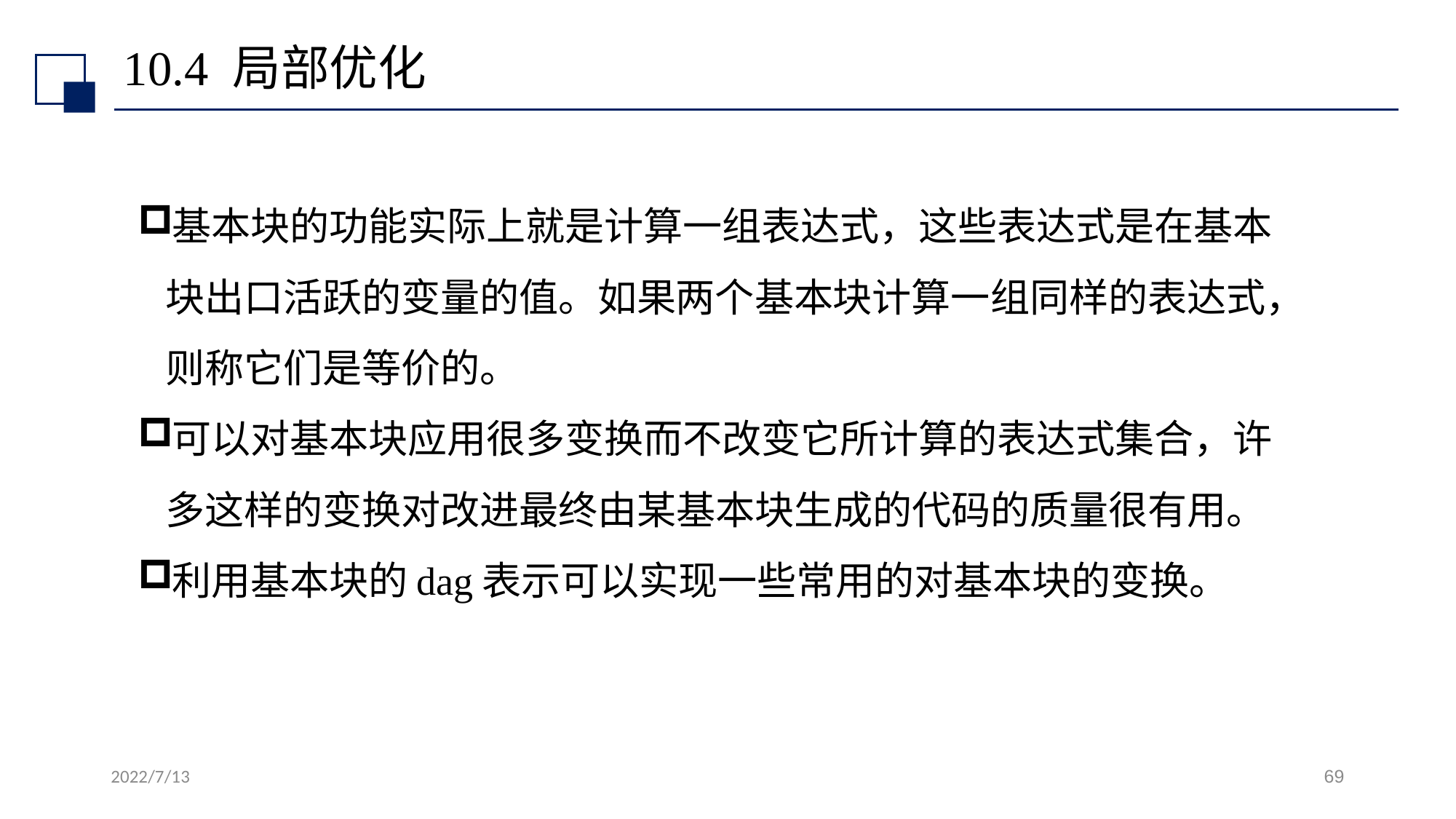

# 10.4 局部优化
基本块的功能实际上就是计算一组表达式，这些表达式是在基本块出口活跃的变量的值。如果两个基本块计算一组同样的表达式，则称它们是等价的。
可以对基本块应用很多变换而不改变它所计算的表达式集合，许多这样的变换对改进最终由某基本块生成的代码的质量很有用。
利用基本块的dag表示可以实现一些常用的对基本块的变换。
2022/7/13
69